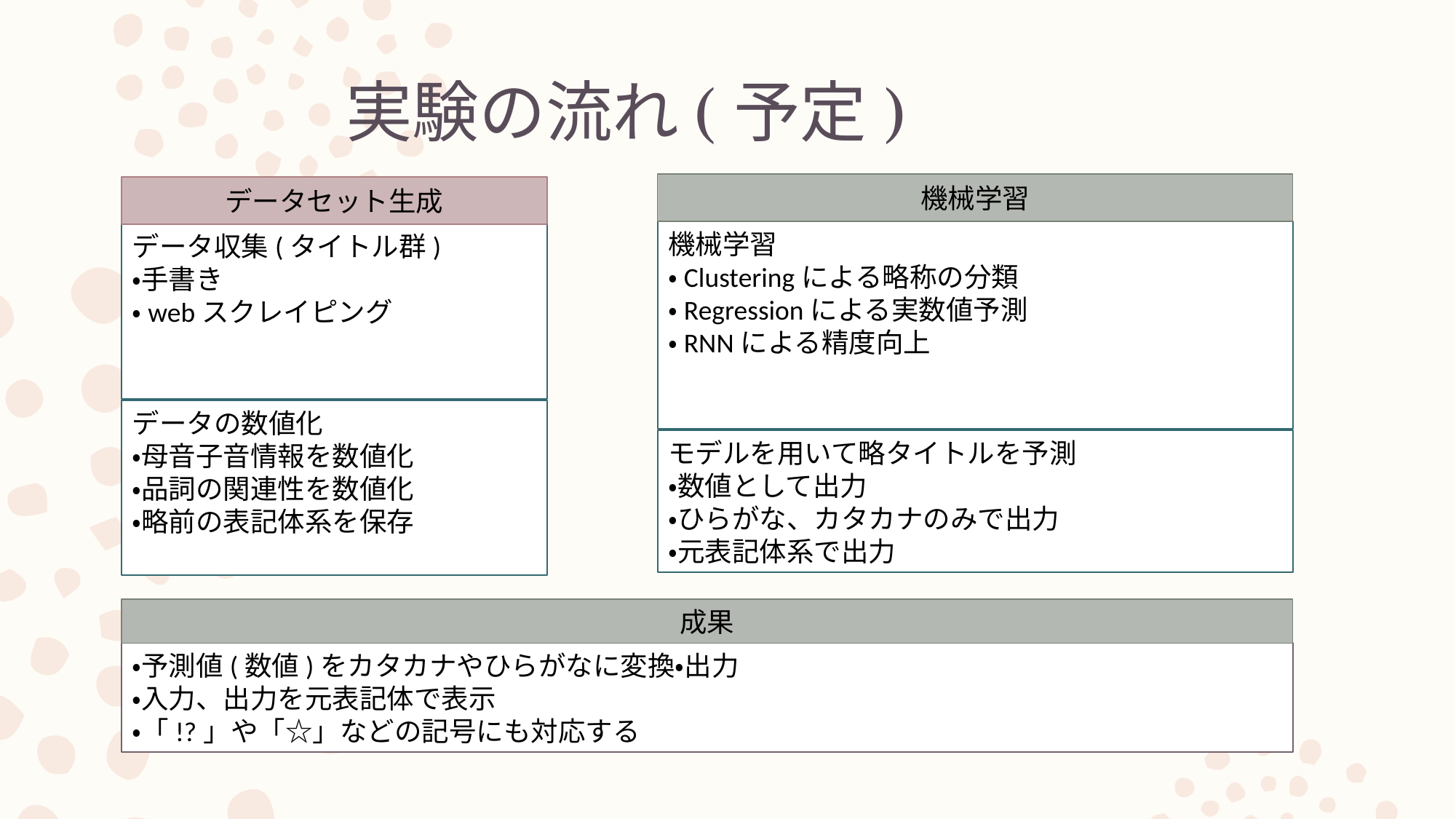

実験の流れ(予定)
機械学習
データセット生成
機械学習
・Clusteringによる略称の分類
・Regressionによる実数値予測
・RNNによる精度向上

データ収集(タイトル群)
・手書き
・webスクレイピング

データの数値化
・母音子音情報を数値化
・品詞の関連性を数値化
・略前の表記体系を保存

モデルを用いて略タイトルを予測
・数値として出力
・ひらがな、カタカナのみで出力
・元表記体系で出力
成果
・予測値(数値)をカタカナやひらがなに変換・出力
・入力、出力を元表記体で表示
・「!?」や「☆」などの記号にも対応する